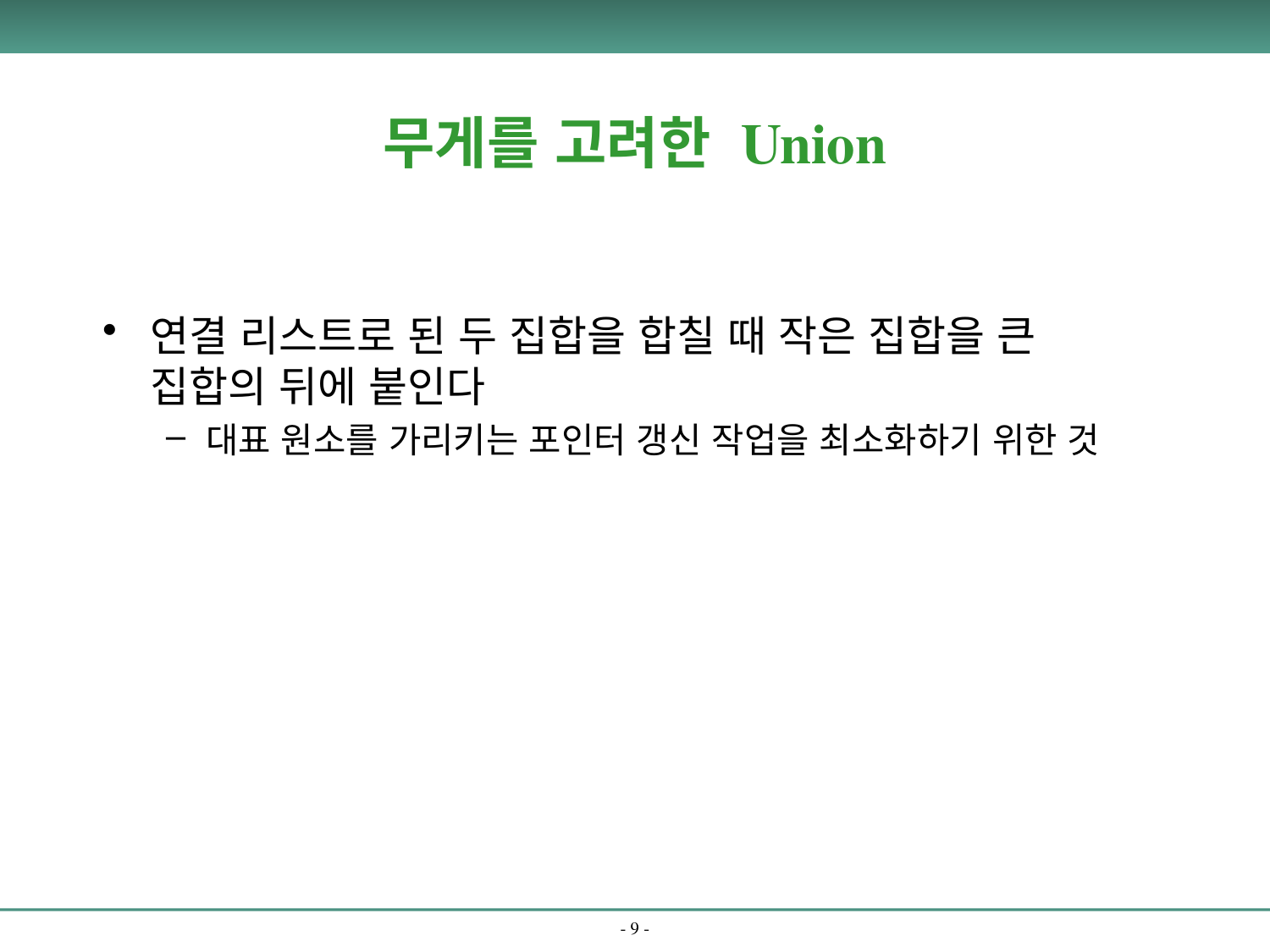

# 무게를 고려한 Union
연결 리스트로 된 두 집합을 합칠 때 작은 집합을 큰 집합의 뒤에 붙인다
대표 원소를 가리키는 포인터 갱신 작업을 최소화하기 위한 것